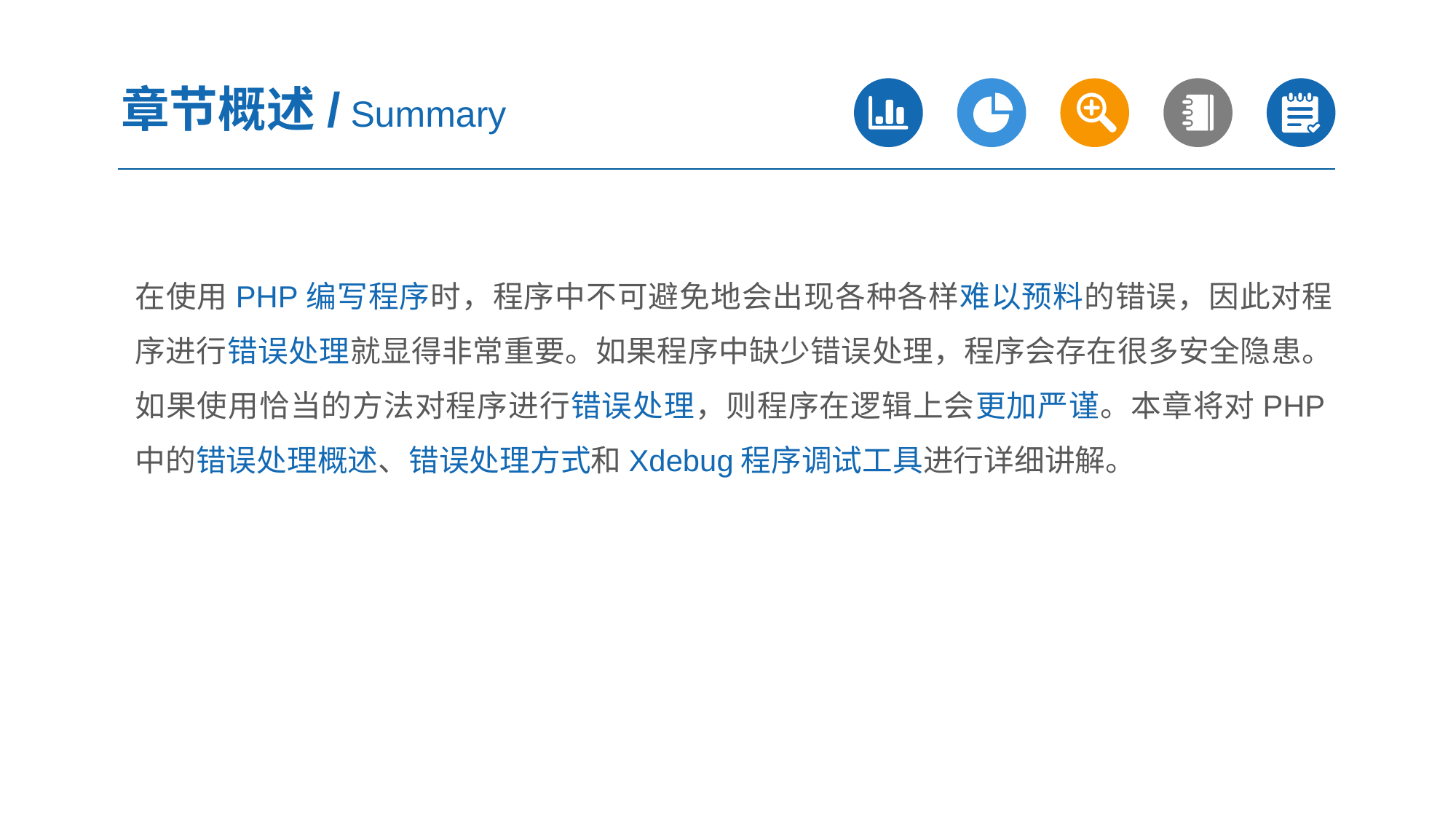

章节概述/ Summary
在使用PHP编写程序时，程序中不可避免地会出现各种各样难以预料的错误，因此对程序进行错误处理就显得非常重要。如果程序中缺少错误处理，程序会存在很多安全隐患。如果使用恰当的方法对程序进行错误处理，则程序在逻辑上会更加严谨。本章将对PHP中的错误处理概述、错误处理方式和Xdebug程序调试工具进行详细讲解。